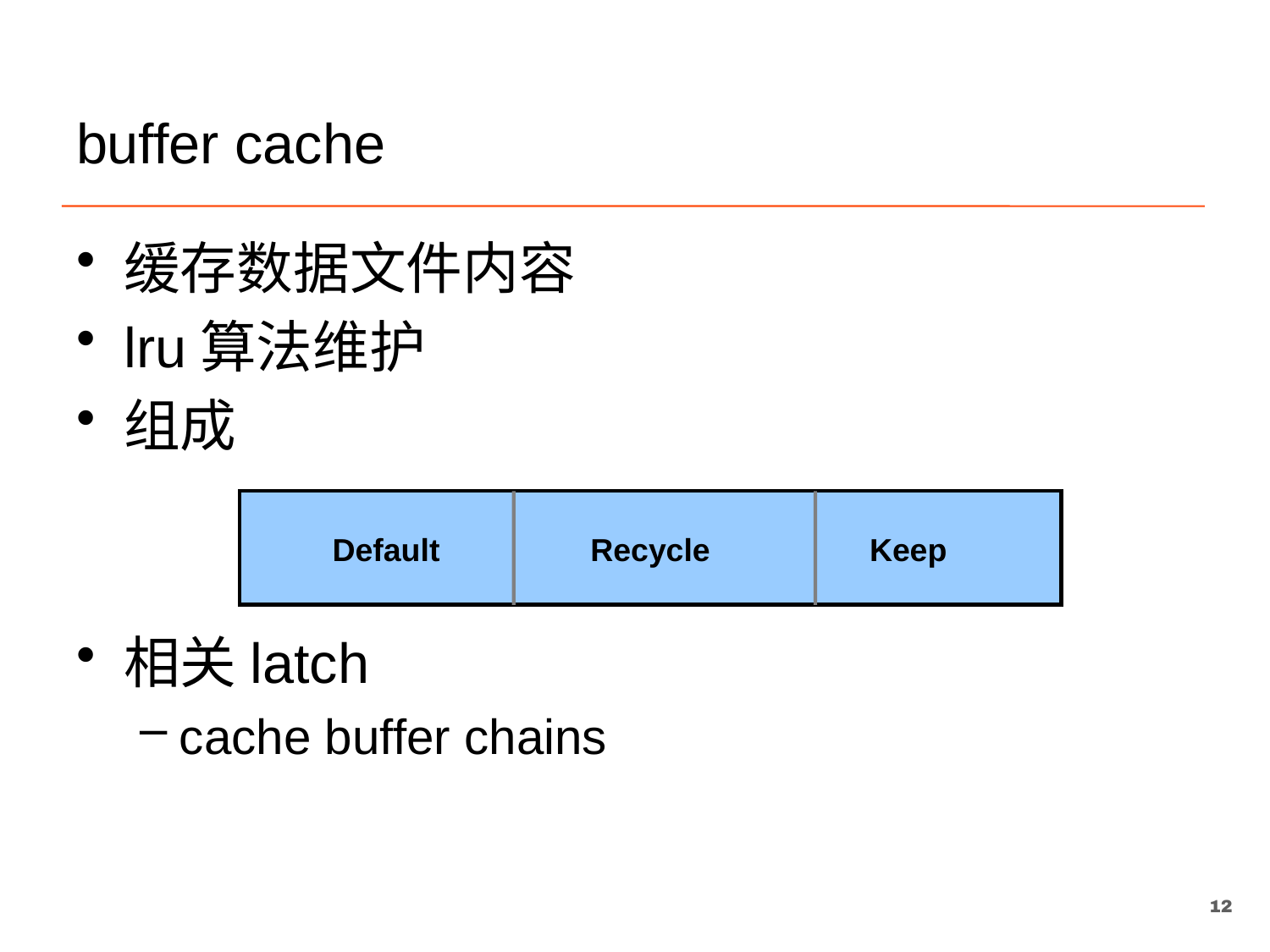

# buffer cache
缓存数据文件内容
lru算法维护
组成

相关latch
cache buffer chains

 Default                 Recycle                  Keep
12